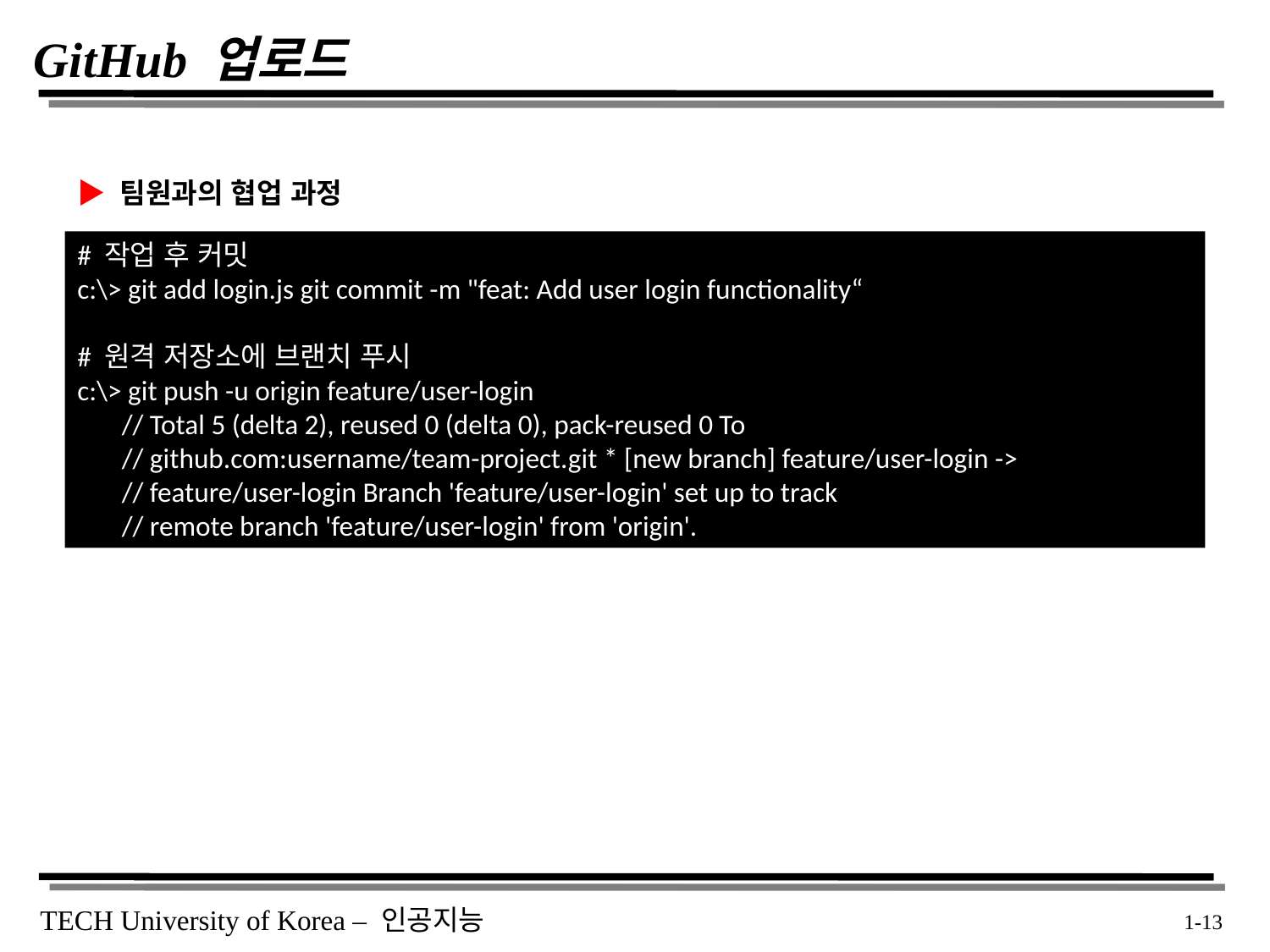

# GitHub 업로드
▶ 팀원과의 협업 과정
# 작업 후 커밋
c:\> git add login.js git commit -m "feat: Add user login functionality“

# 원격 저장소에 브랜치 푸시
c:\> git push -u origin feature/user-login
       // Total 5 (delta 2), reused 0 (delta 0), pack-reused 0 To
       // github.com:username/team-project.git * [new branch] feature/user-login ->
       // feature/user-login Branch 'feature/user-login' set up to track
       // remote branch 'feature/user-login' from 'origin'.
 1-13